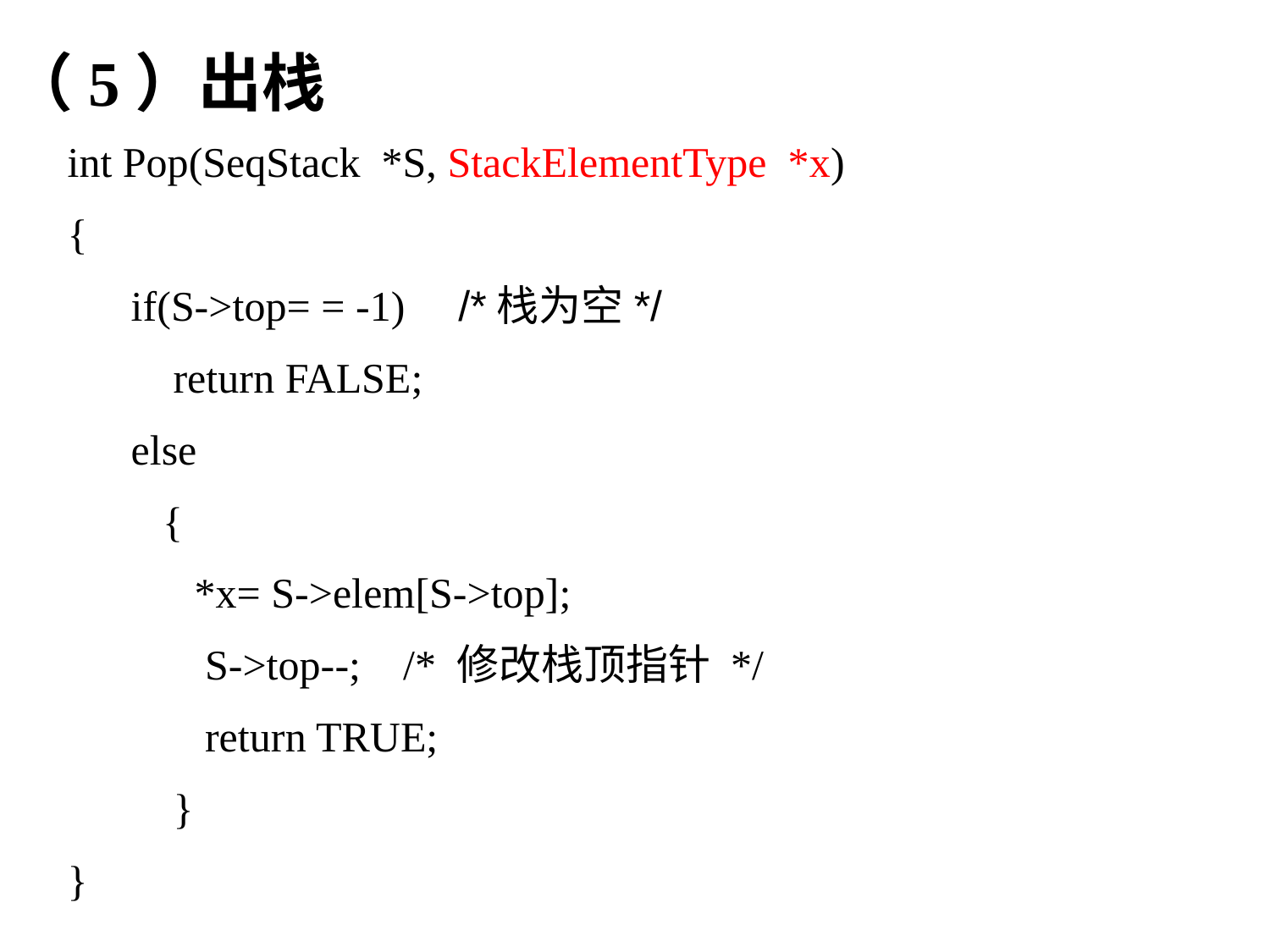

（5）出栈
int Pop(SeqStack  *S, StackElementType  *x)
{
      if(S->top= = -1)     /*栈为空*/
          return FALSE;
      else
         {
            *x= S->elem[S->top];
             S->top--;    /* 修改栈顶指针 */
             return TRUE;
          }
}